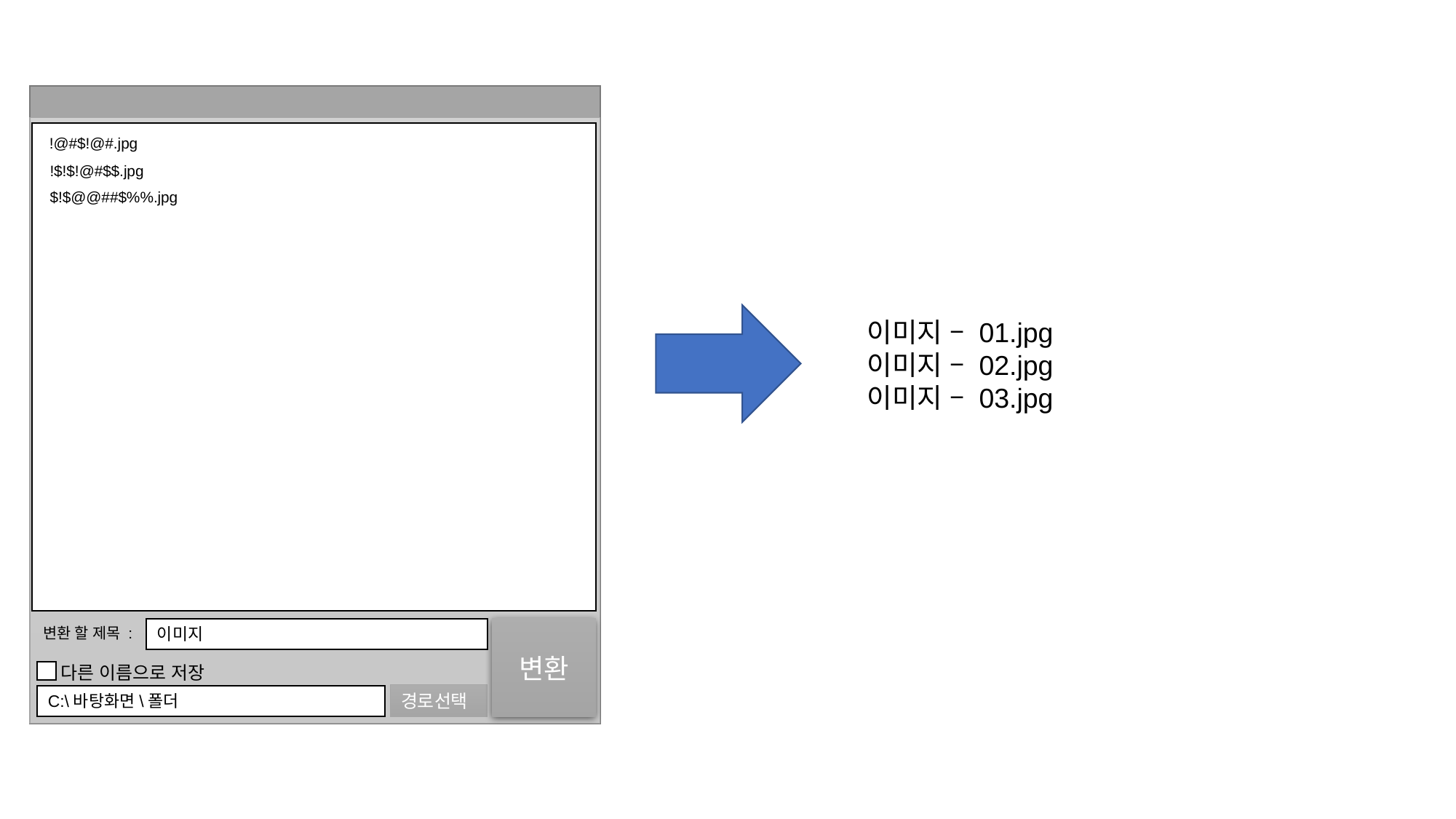

!@#$!@#.jpg
!$!$!@#$$.jpg
$!$@@##$%%.jpg
이미지
변환
변환 할 제목 :
다른 이름으로 저장

C:\바탕화면\폴더
경로선택

이미지 – 01.jpg
이미지 – 02.jpg
이미지 – 03.jpg